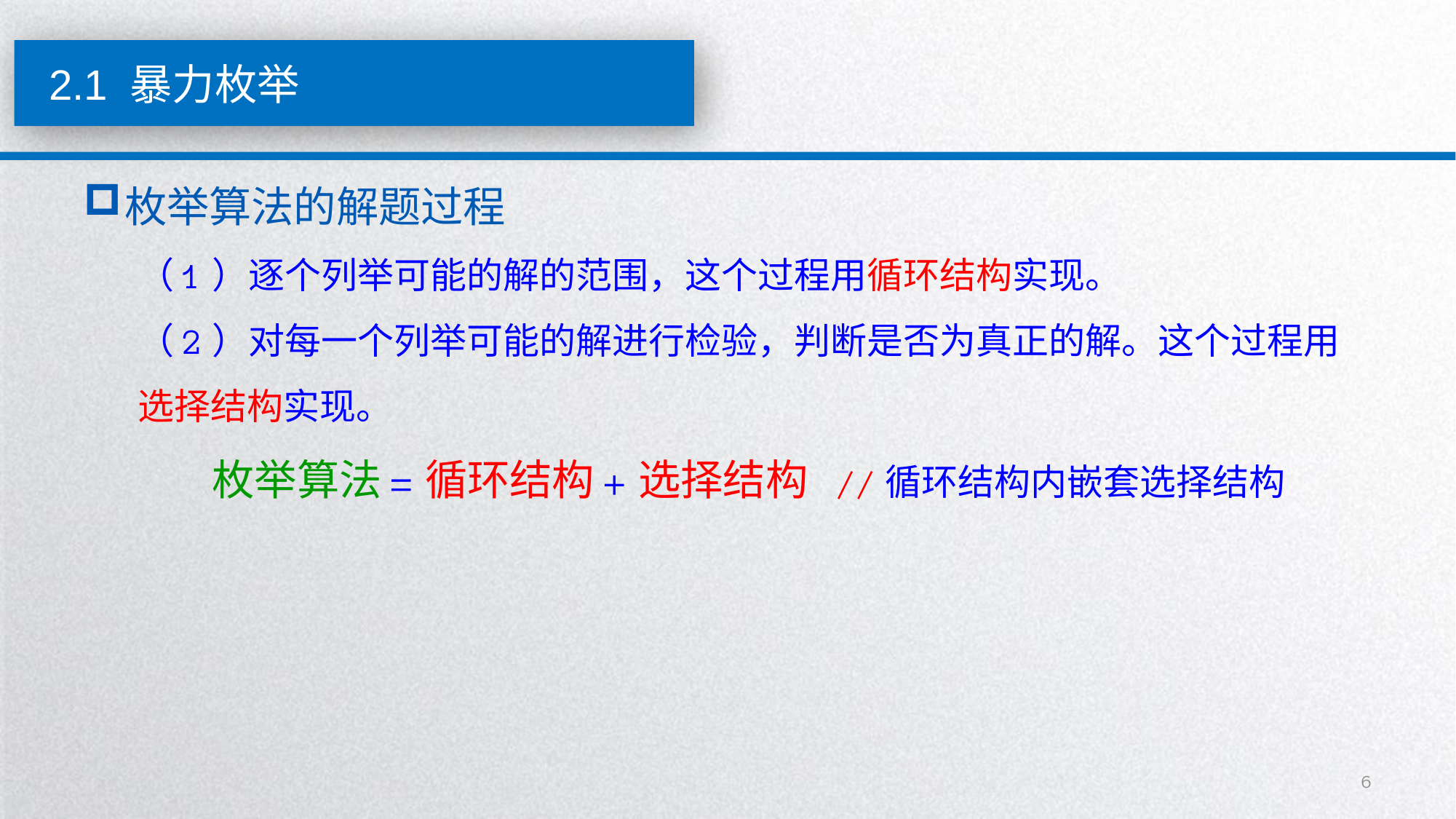

2.1 暴力枚举
枚举算法的解题过程
（1）逐个列举可能的解的范围，这个过程用循环结构实现。
（2）对每一个列举可能的解进行检验，判断是否为真正的解。这个过程用选择结构实现。
        枚举算法=循环结构+选择结构  //循环结构内嵌套选择结构

6